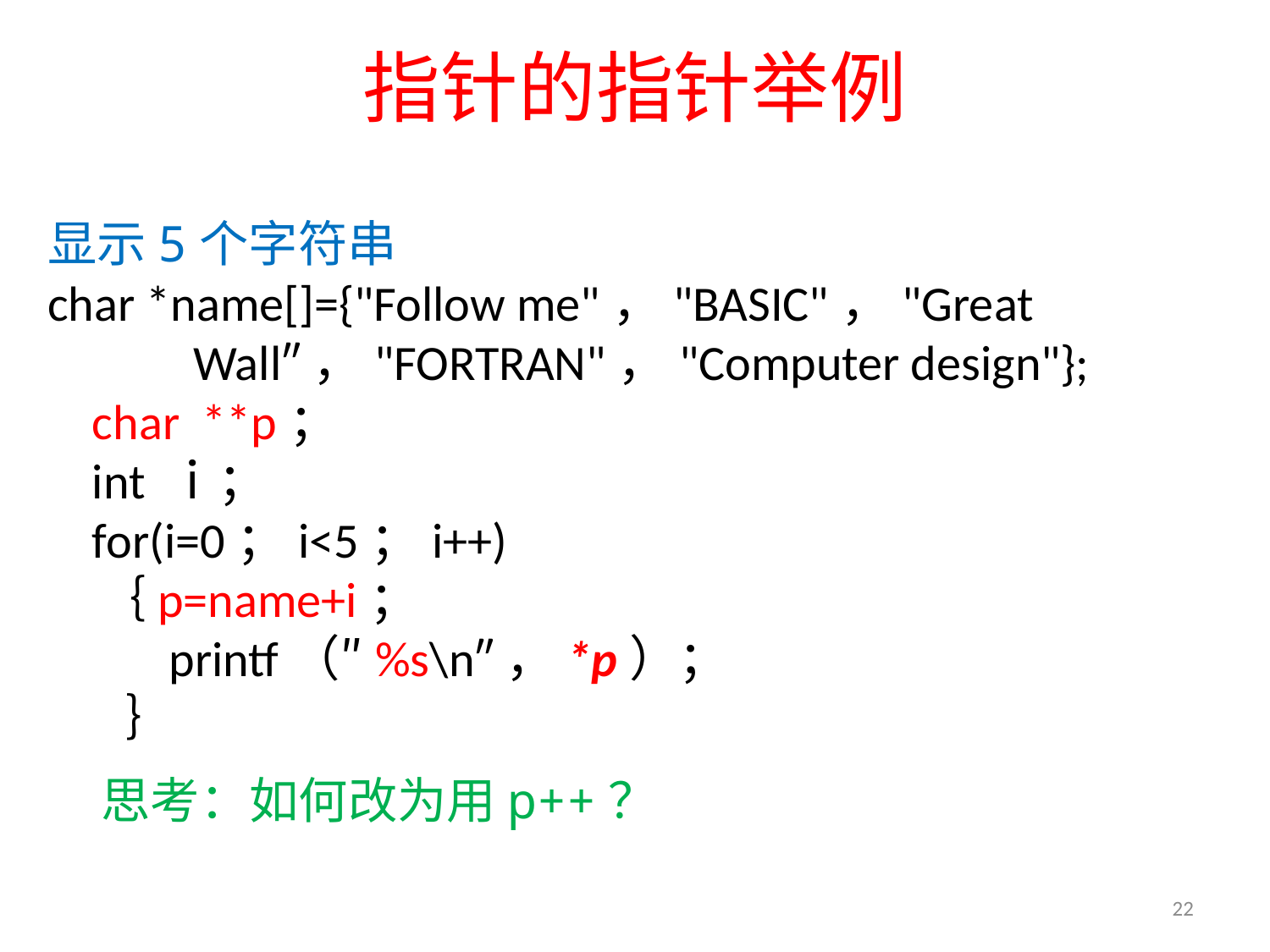

# 指针的指针举例
显示5个字符串
char *name[]={"Follow me"，"BASIC"，"Great
             Wall″，"FORTRAN"，"Computer design"};
    char  **p；
    int ｉ；
    for(i=0；i<5；i++)
　｛p=name+i；
　　 printf（″%s\n″，*p）；
      ｝
思考：如何改为用p++？
22